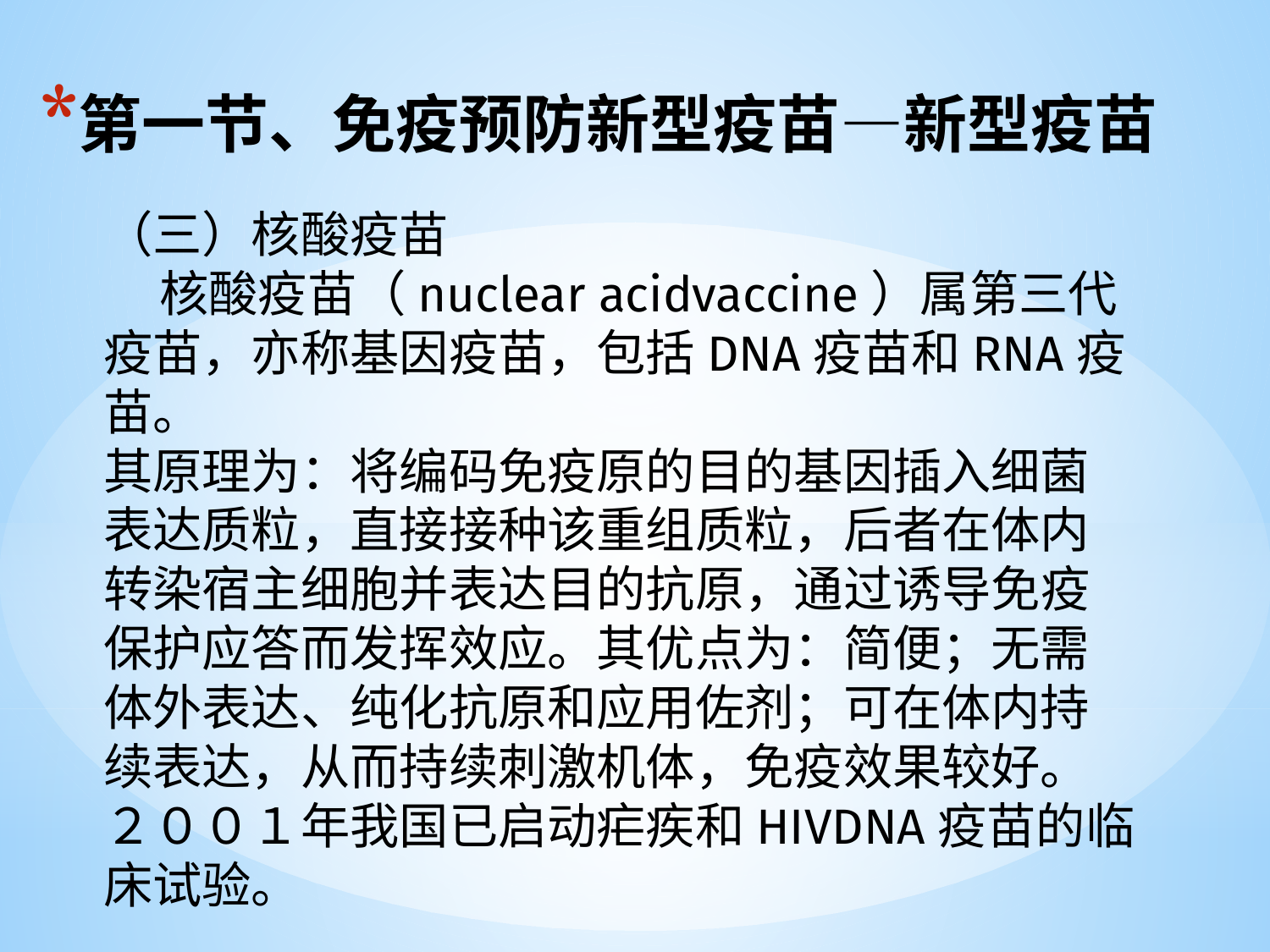

# 第一节、免疫预防新型疫苗—新型疫苗
（三）核酸疫苗
    核酸疫苗（nuclear acidvaccine）属第三代疫苗，亦称基因疫苗，包括DNA疫苗和RNA疫苗。
其原理为：将编码免疫原的目的基因插入细菌表达质粒，直接接种该重组质粒，后者在体内转染宿主细胞并表达目的抗原，通过诱导免疫保护应答而发挥效应。其优点为：简便；无需体外表达、纯化抗原和应用佐剂；可在体内持续表达，从而持续刺激机体，免疫效果较好。２００１年我国已启动疟疾和HIVDNA疫苗的临床试验。